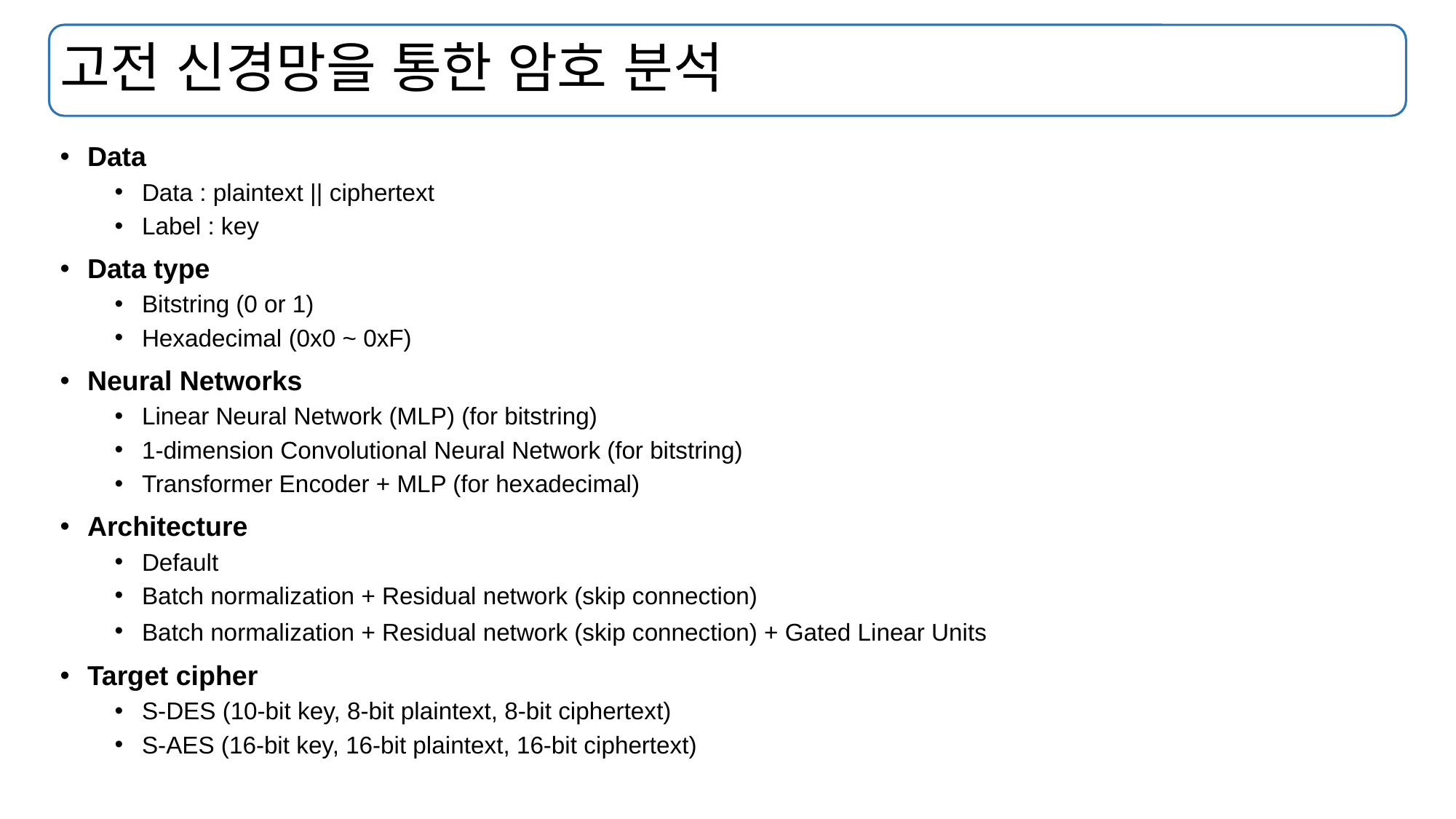

# 고전 신경망을 통한 암호 분석
Data
Data : plaintext || ciphertext
Label : key
Data type
Bitstring (0 or 1)
Hexadecimal (0x0 ~ 0xF)
Neural Networks
Linear Neural Network (MLP) (for bitstring)
1-dimension Convolutional Neural Network (for bitstring)
Transformer Encoder + MLP (for hexadecimal)
Architecture
Default
Batch normalization + Residual network (skip connection)
Batch normalization + Residual network (skip connection) + Gated Linear Units
Target cipher
S-DES (10-bit key, 8-bit plaintext, 8-bit ciphertext)
S-AES (16-bit key, 16-bit plaintext, 16-bit ciphertext)